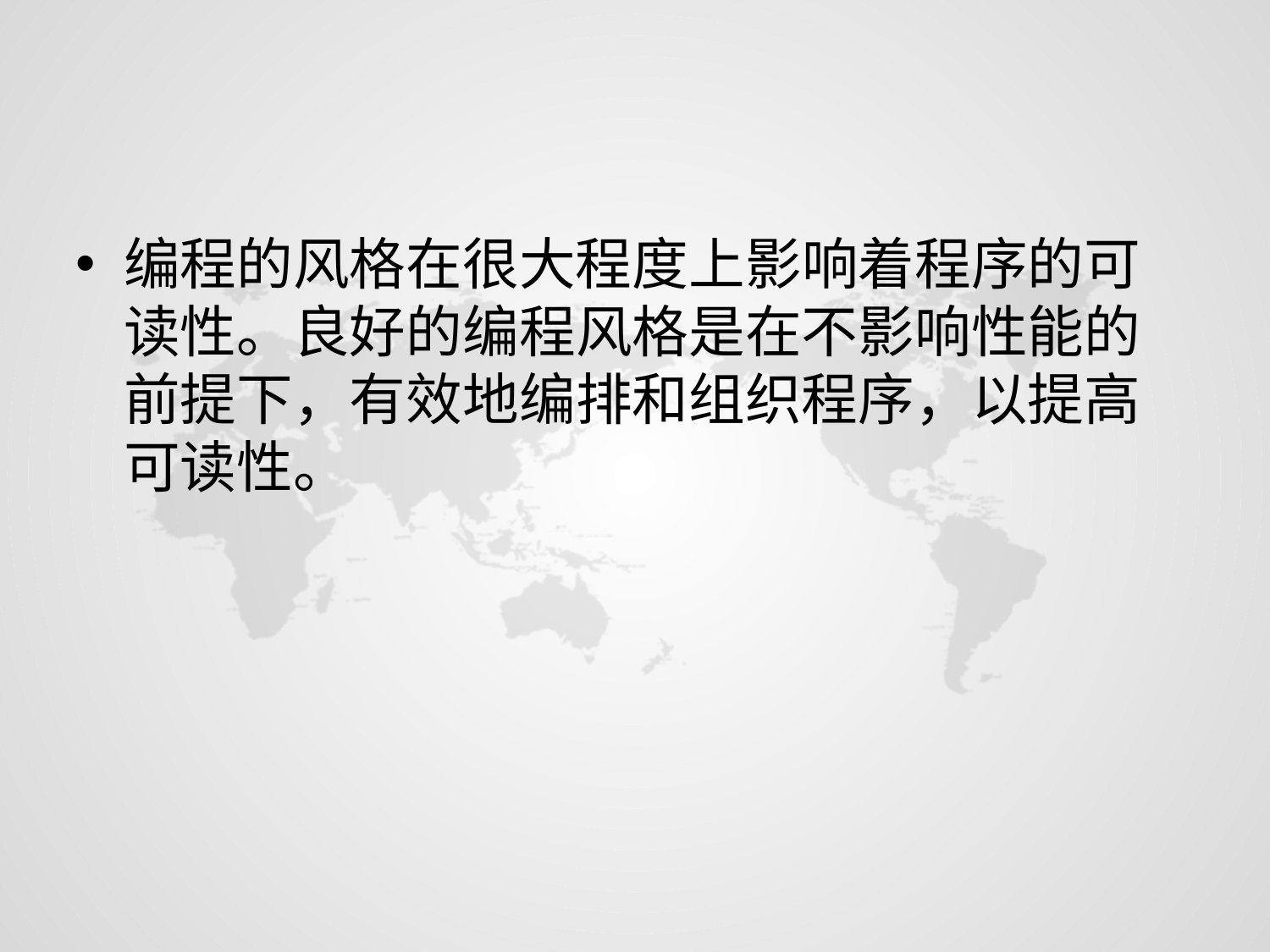

编程的风格在很大程度上影响着程序的可读性。良好的编程风格是在不影响性能的前提下，有效地编排和组织程序，以提高可读性。